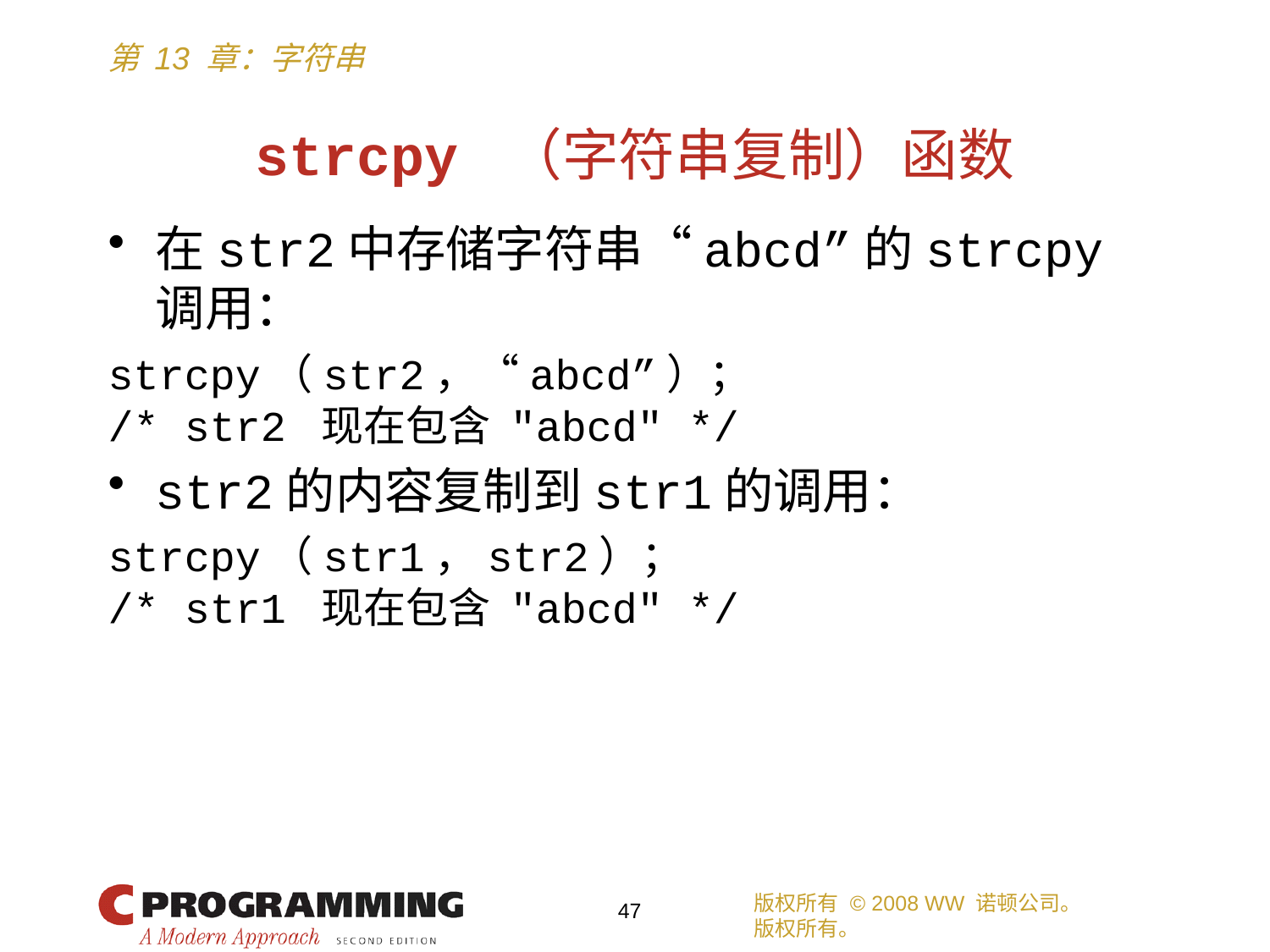

# strcpy （字符串复制）函数
在str2中存储字符串“abcd”的strcpy调用：
strcpy（str2，“abcd”）；
/* str2 现在包含 "abcd" */
str2的内容复制到str1的调用：
strcpy（str1，str2）；
/* str1 现在包含 "abcd" */
版权所有 © 2008 WW 诺顿公司。
版权所有。
47